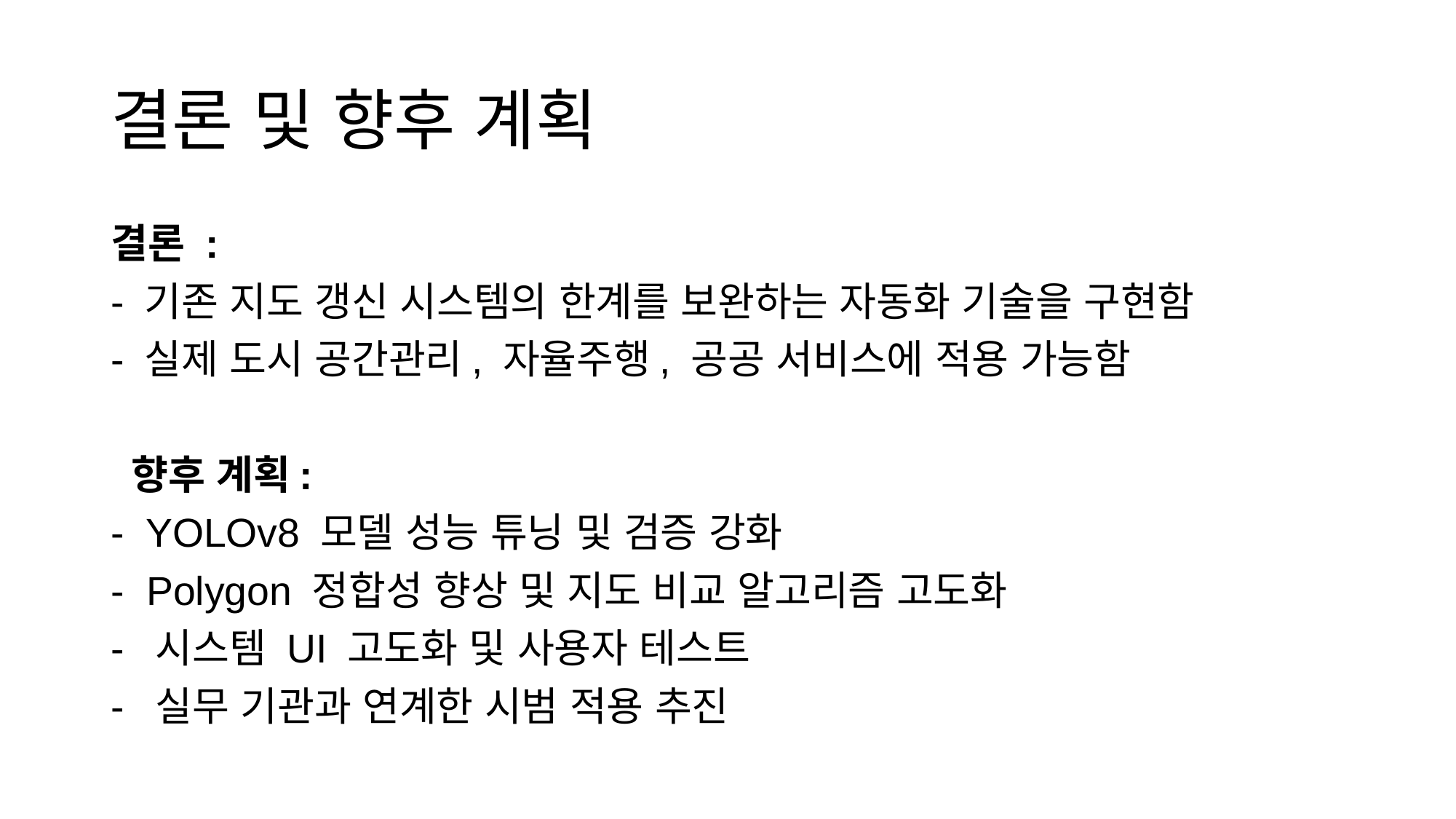

# 결론 및 향후 계획
결론 :
- 기존 지도 갱신 시스템의 한계를 보완하는 자동화 기술을 구현함
- 실제 도시 공간관리, 자율주행, 공공 서비스에 적용 가능함

 향후 계획:
-  YOLOv8 모델 성능 튜닝 및 검증 강화
-  Polygon 정합성 향상 및 지도 비교 알고리즘 고도화
-  시스템 UI 고도화 및 사용자 테스트
-  실무 기관과 연계한 시범 적용 추진